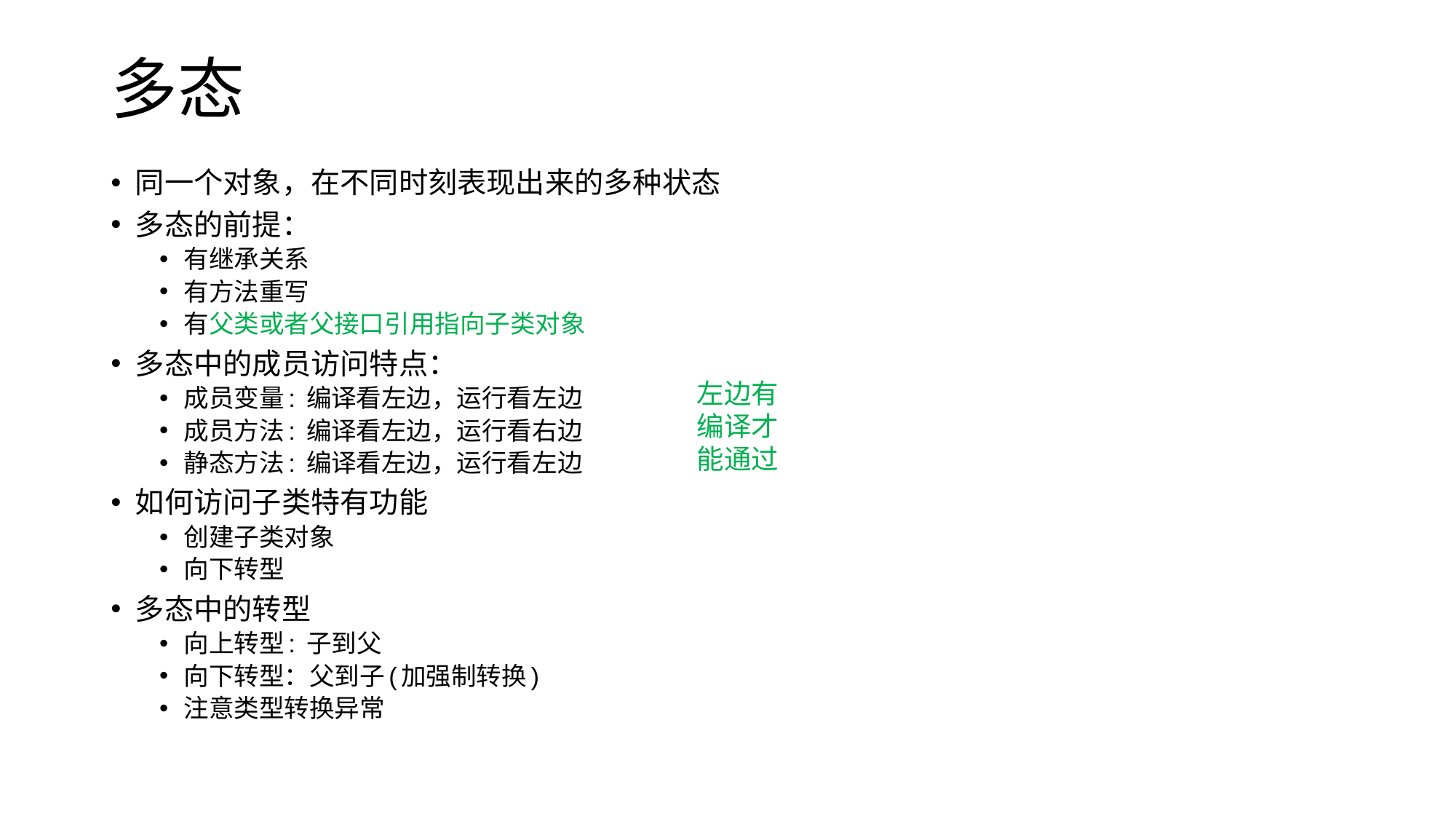

# 多态
同一个对象，在不同时刻表现出来的多种状态
多态的前提：
有继承关系
有方法重写
有父类或者父接口引用指向子类对象
多态中的成员访问特点：
成员变量: 编译看左边，运行看左边
成员方法: 编译看左边，运行看右边
静态方法: 编译看左边，运行看左边
如何访问子类特有功能
创建子类对象
向下转型
多态中的转型
向上转型: 子到父
向下转型：父到子(加强制转换)
注意类型转换异常
左边有编译才能通过